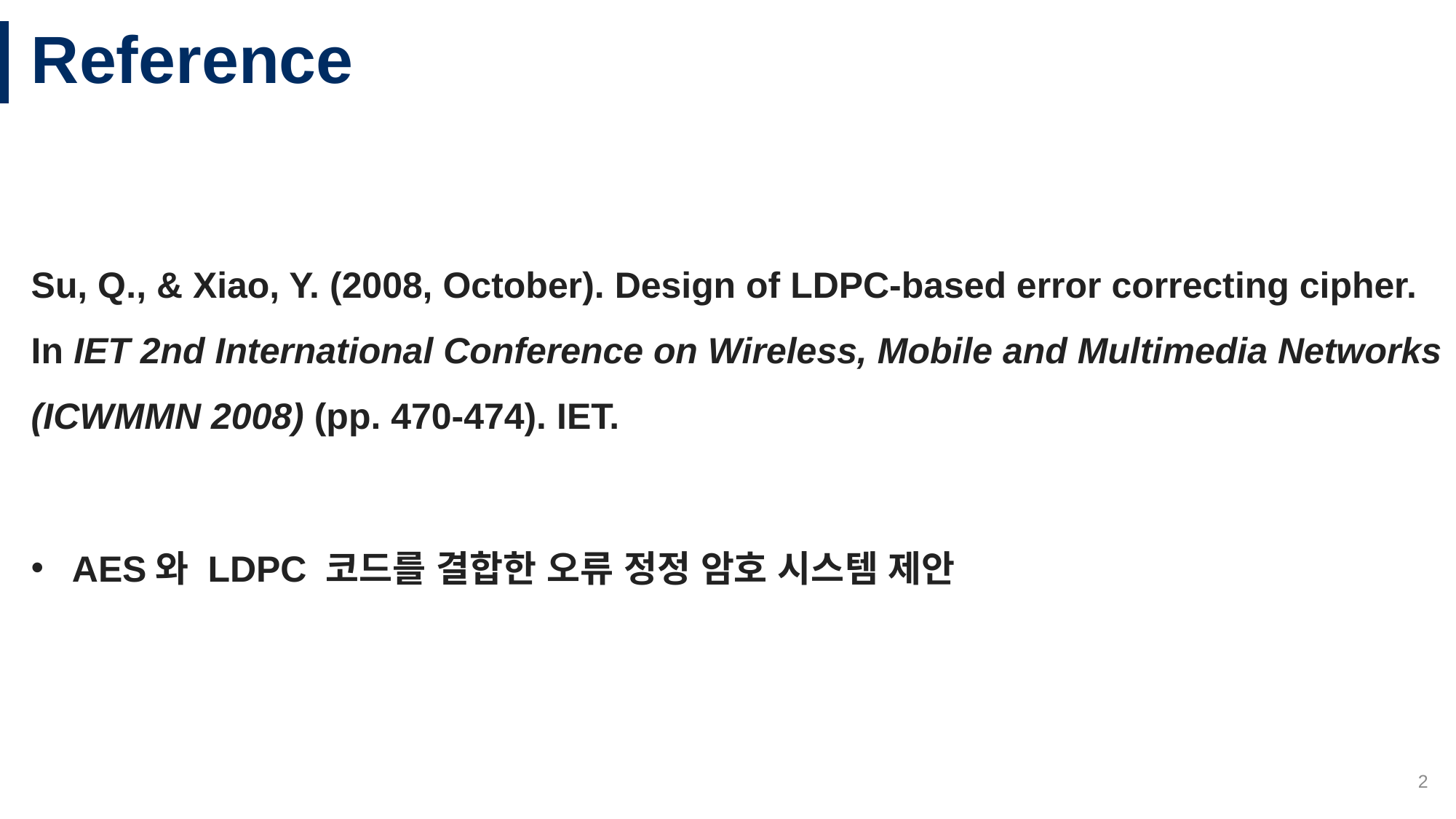

# Reference
Su, Q., & Xiao, Y. (2008, October). Design of LDPC-based error correcting cipher. In IET 2nd International Conference on Wireless, Mobile and Multimedia Networks (ICWMMN 2008) (pp. 470-474). IET.

AES와 LDPC 코드를 결합한 오류 정정 암호 시스템 제안
2